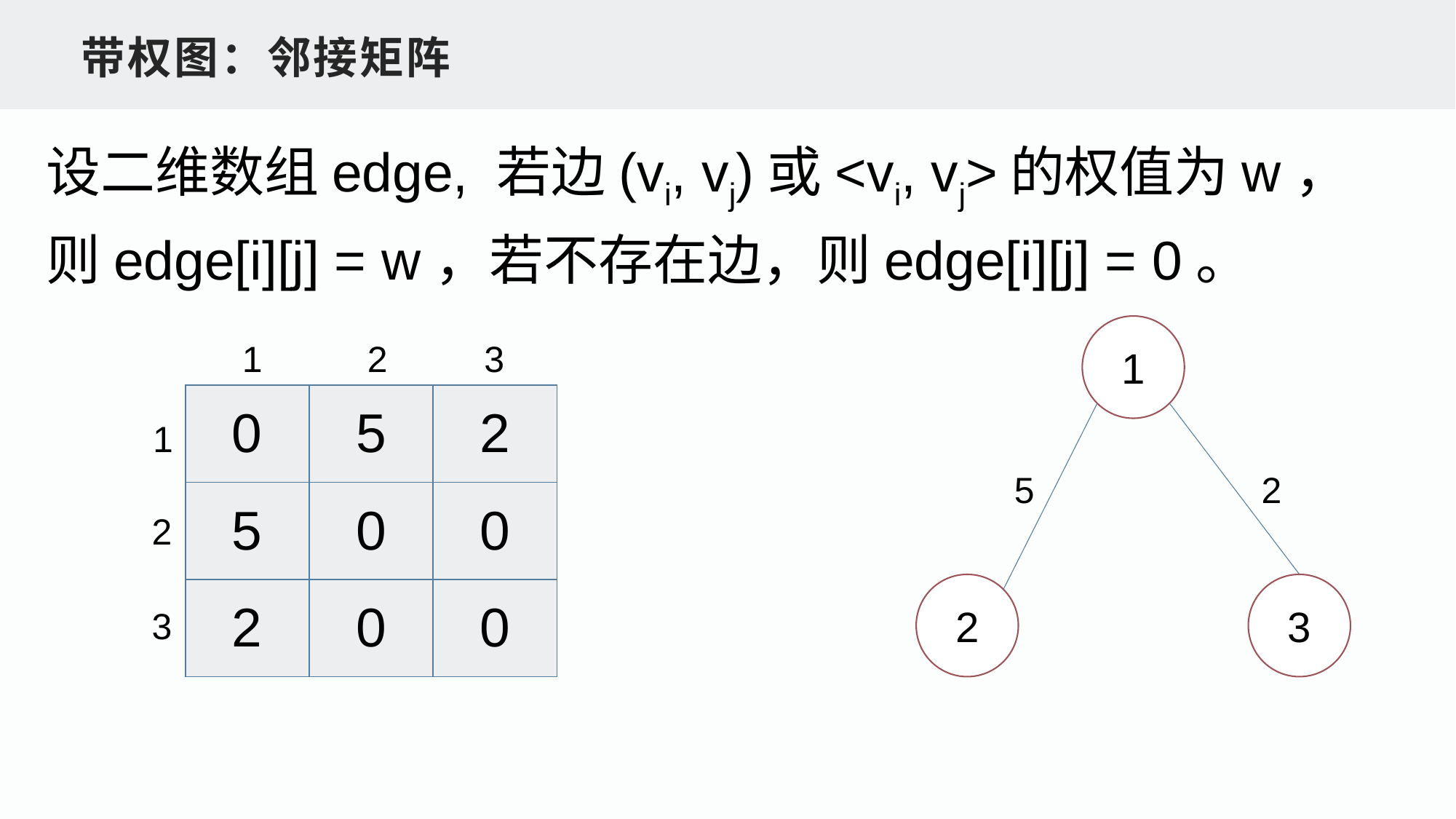

带权图：邻接矩阵
设二维数组edge, 若边(vi, vj)或<vi, vj>的权值为w，则edge[i][j] = w，若不存在边，则edge[i][j] = 0。
1
2
3
1
2
3
| 0 | 5 | 2 |
| --- | --- | --- |
| 5 | 0 | 0 |
| 2 | 0 | 0 |
1
5
2
2
3
5